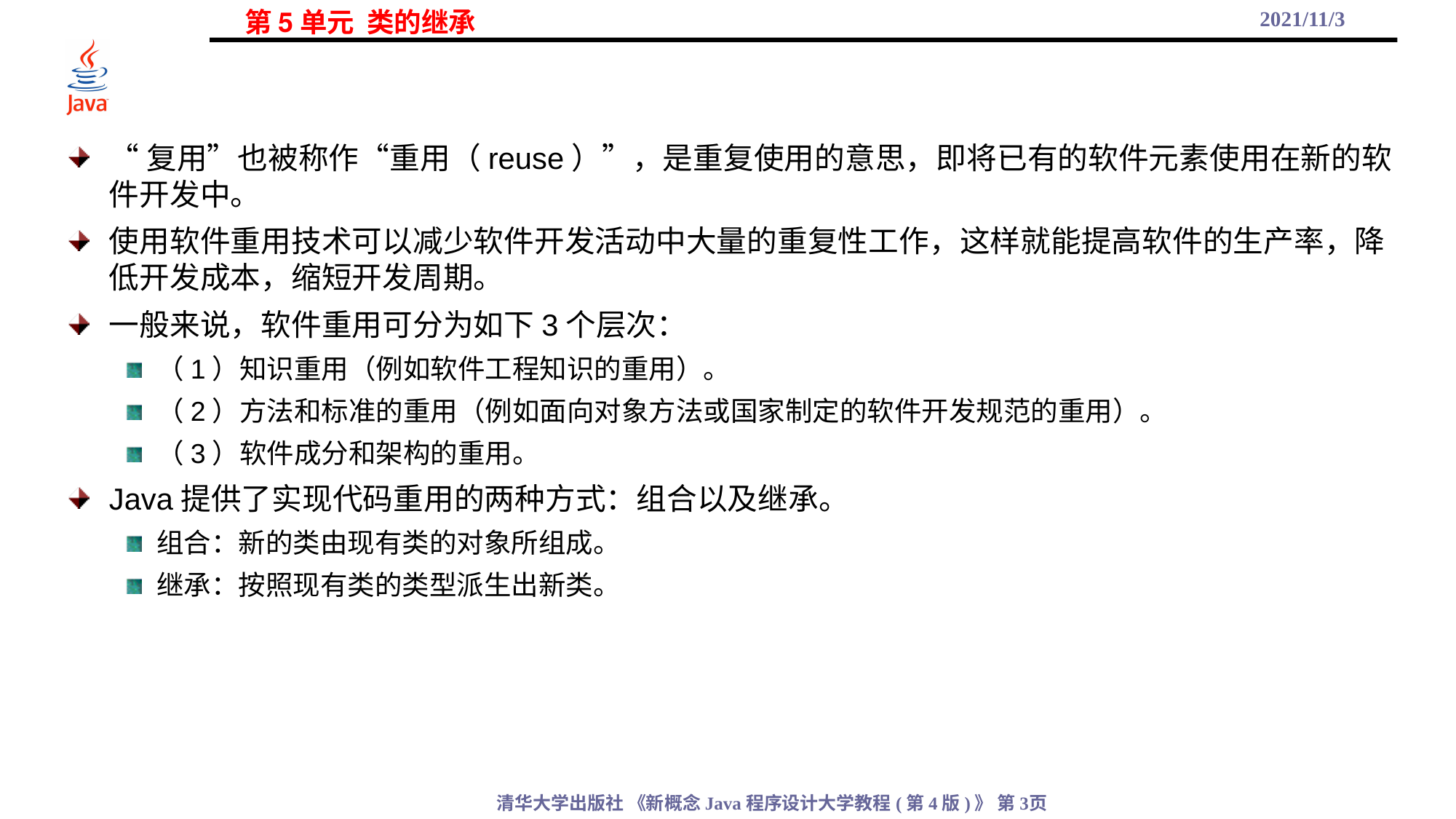

2021/11/3
“复用”也被称作“重用（reuse）”，是重复使用的意思，即将已有的软件元素使用在新的软件开发中。
使用软件重用技术可以减少软件开发活动中大量的重复性工作，这样就能提高软件的生产率，降低开发成本，缩短开发周期。
一般来说，软件重用可分为如下3个层次：
（1）知识重用（例如软件工程知识的重用）。
（2）方法和标准的重用（例如面向对象方法或国家制定的软件开发规范的重用）。
（3）软件成分和架构的重用。
Java提供了实现代码重用的两种方式：组合以及继承。
组合：新的类由现有类的对象所组成。
继承：按照现有类的类型派生出新类。